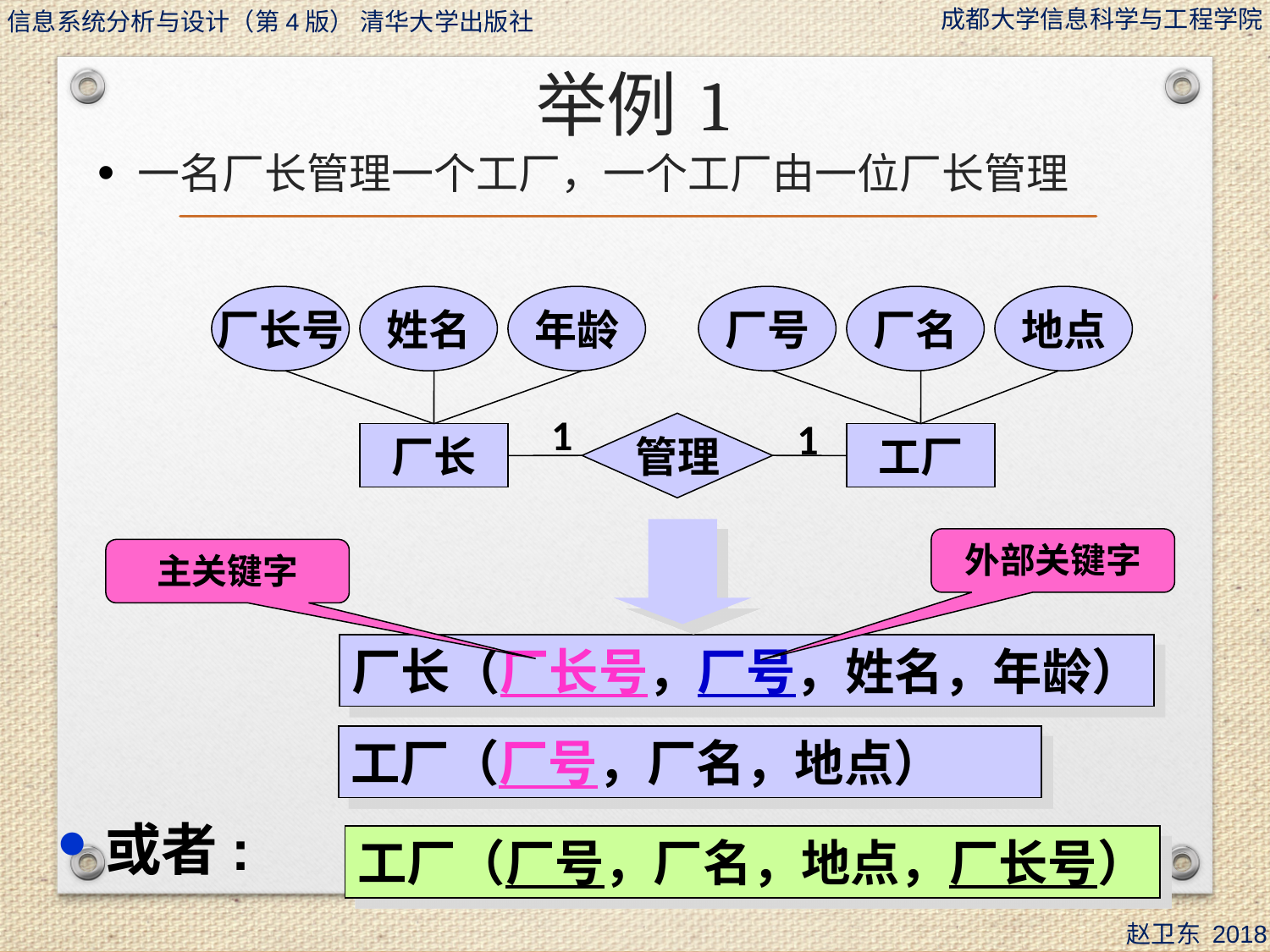

# 举例1
一名厂长管理一个工厂，一个工厂由一位厂长管理
厂长号
姓名
年龄
厂号
厂名
地点

1
1
管理
厂长
工厂

外部关键字
主关键字
厂长（厂长号，厂号，姓名，年龄）
工厂（厂号，厂名，地点）
或者:
工厂（厂号，厂名，地点，厂长号）